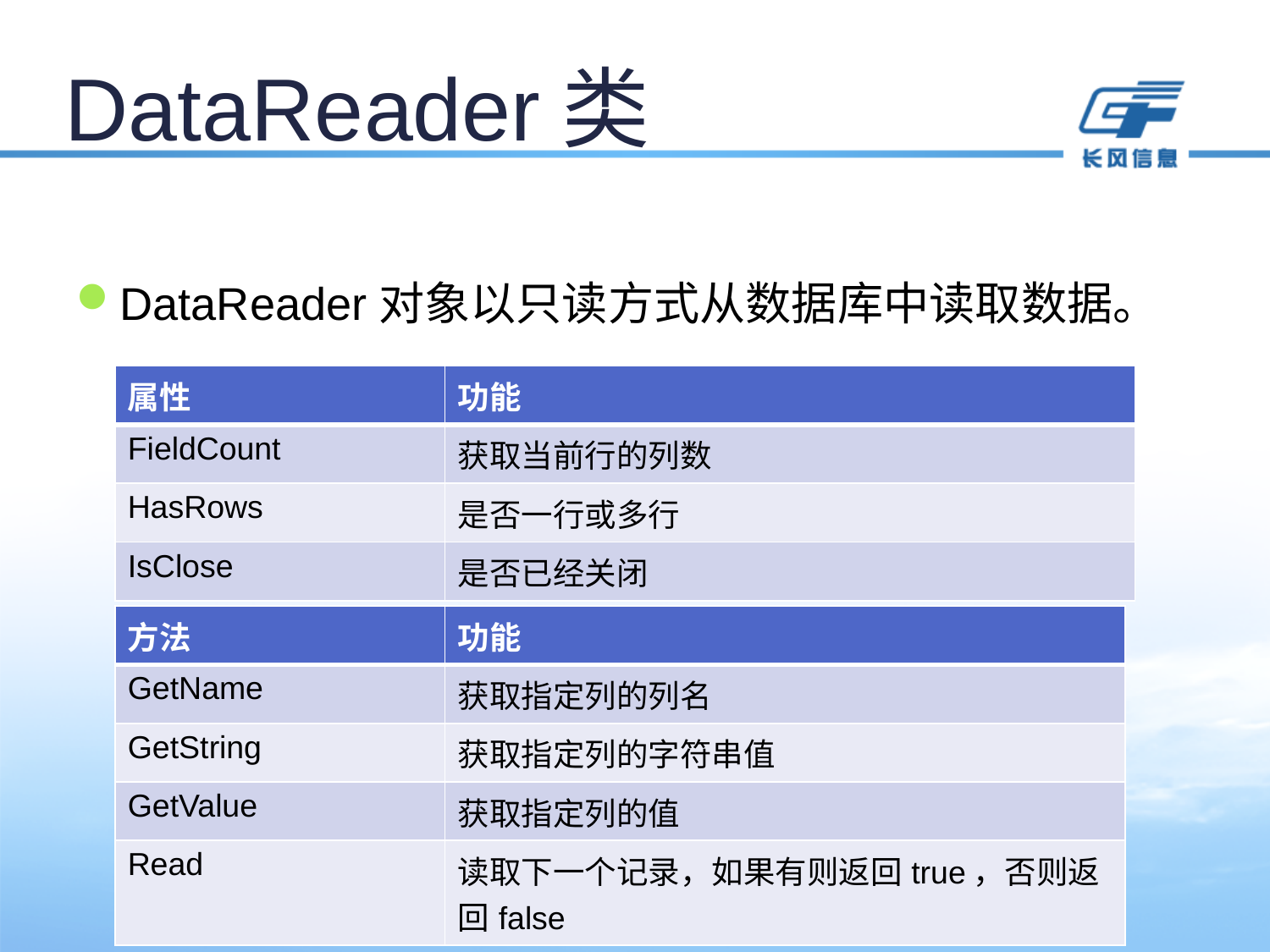

# DataReader类
DataReader对象以只读方式从数据库中读取数据。
| 属性 | 功能 |
| --- | --- |
| FieldCount | 获取当前行的列数 |
| HasRows | 是否一行或多行 |
| IsClose | 是否已经关闭 |
| 方法 | 功能 |
| --- | --- |
| GetName | 获取指定列的列名 |
| GetString | 获取指定列的字符串值 |
| GetValue | 获取指定列的值 |
| Read | 读取下一个记录，如果有则返回true，否则返回false |